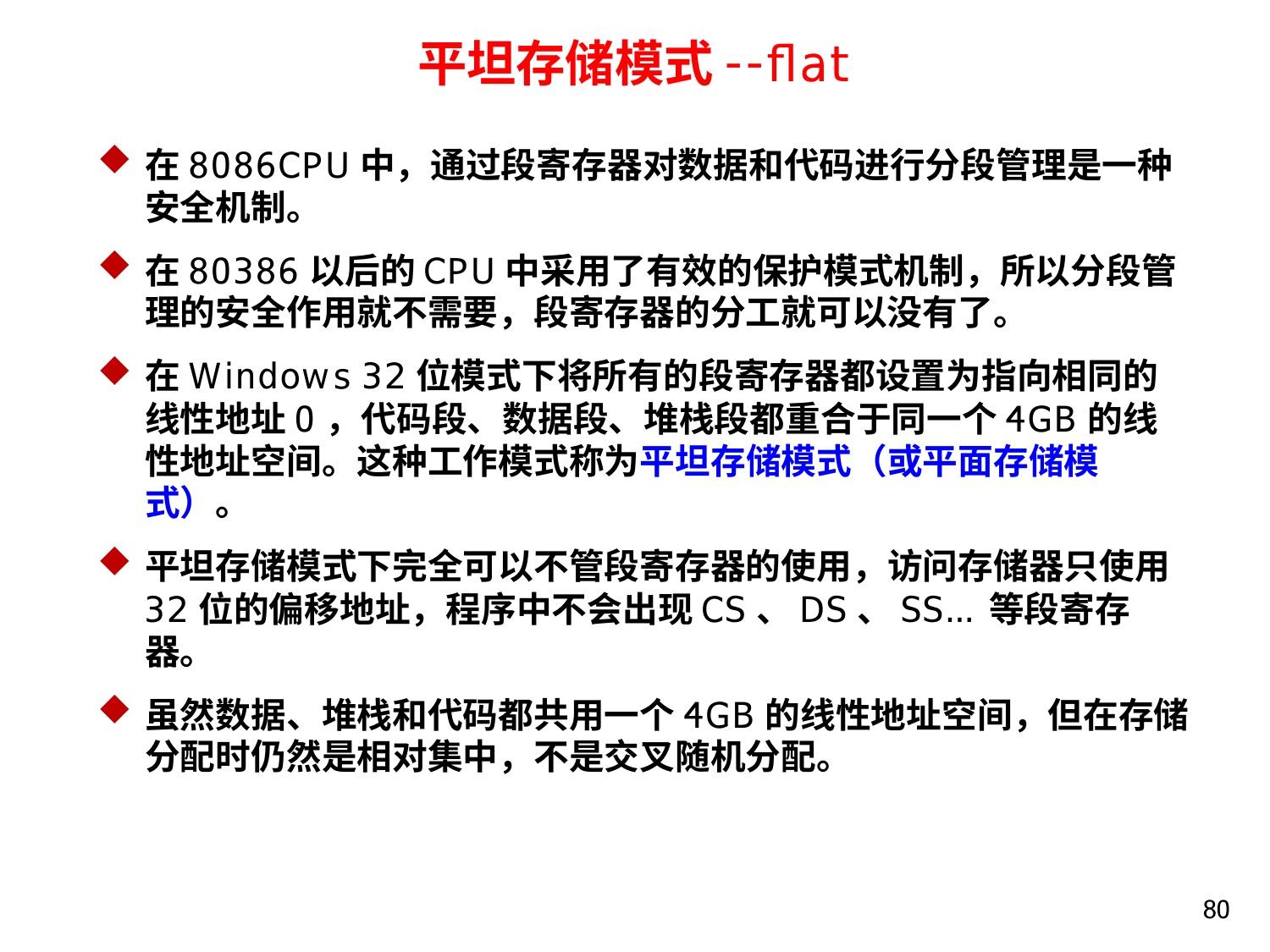

平坦存储模式--flat
在8086CPU中，通过段寄存器对数据和代码进行分段管理是一种安全机制。
在80386以后的CPU中采用了有效的保护模式机制，所以分段管理的安全作用就不需要，段寄存器的分工就可以没有了。
在Windows 32位模式下将所有的段寄存器都设置为指向相同的线性地址0，代码段、数据段、堆栈段都重合于同一个4GB的线性地址空间。这种工作模式称为平坦存储模式（或平面存储模式）。
平坦存储模式下完全可以不管段寄存器的使用，访问存储器只使用32位的偏移地址，程序中不会出现CS、DS、SS…等段寄存器。
虽然数据、堆栈和代码都共用一个4GB的线性地址空间，但在存储分配时仍然是相对集中，不是交叉随机分配。
80